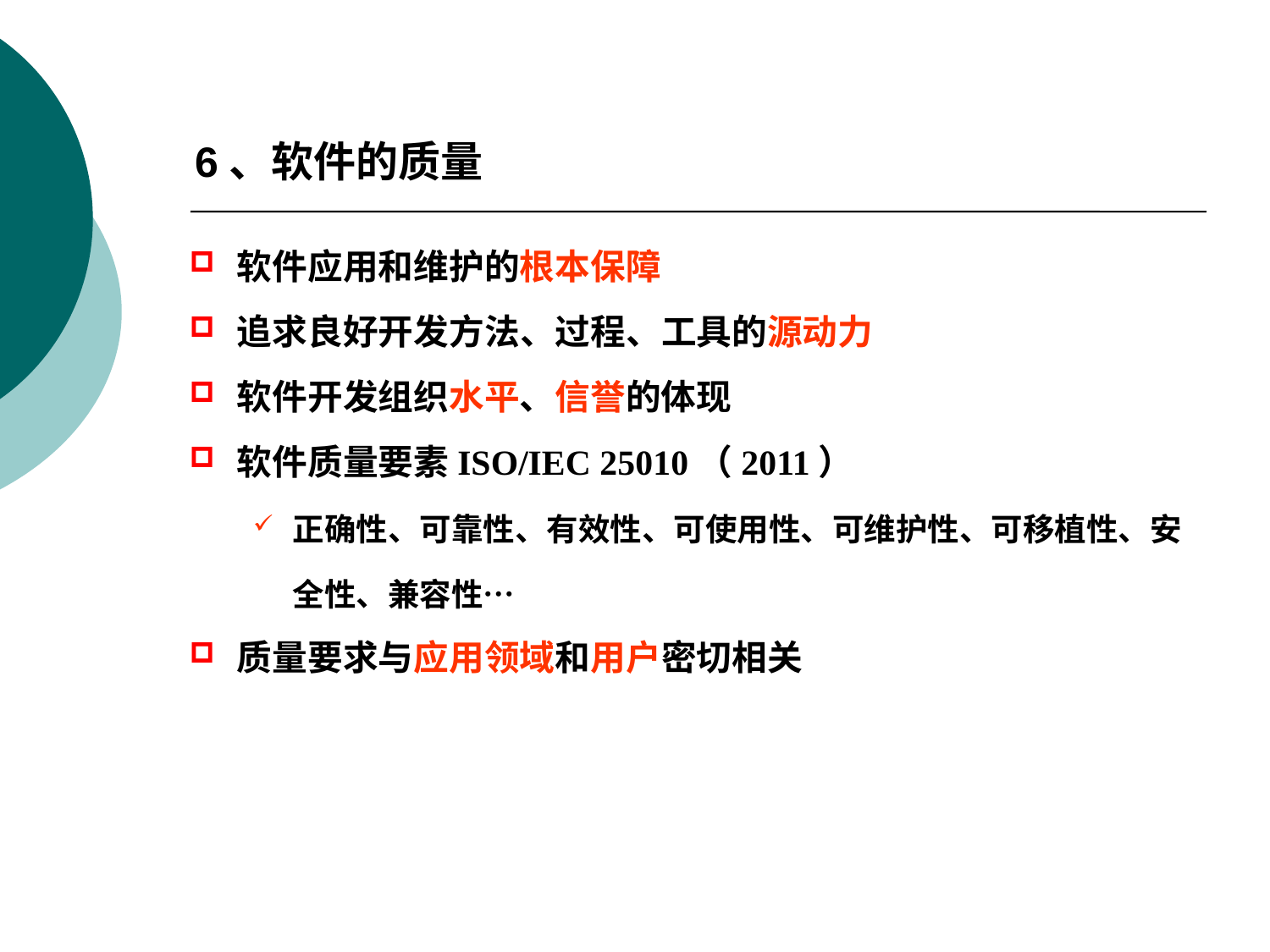

6、软件的质量
软件应用和维护的根本保障
追求良好开发方法、过程、工具的源动力
软件开发组织水平、信誉的体现
软件质量要素ISO/IEC 25010（2011）
正确性、可靠性、有效性、可使用性、可维护性、可移植性、安全性、兼容性…
质量要求与应用领域和用户密切相关